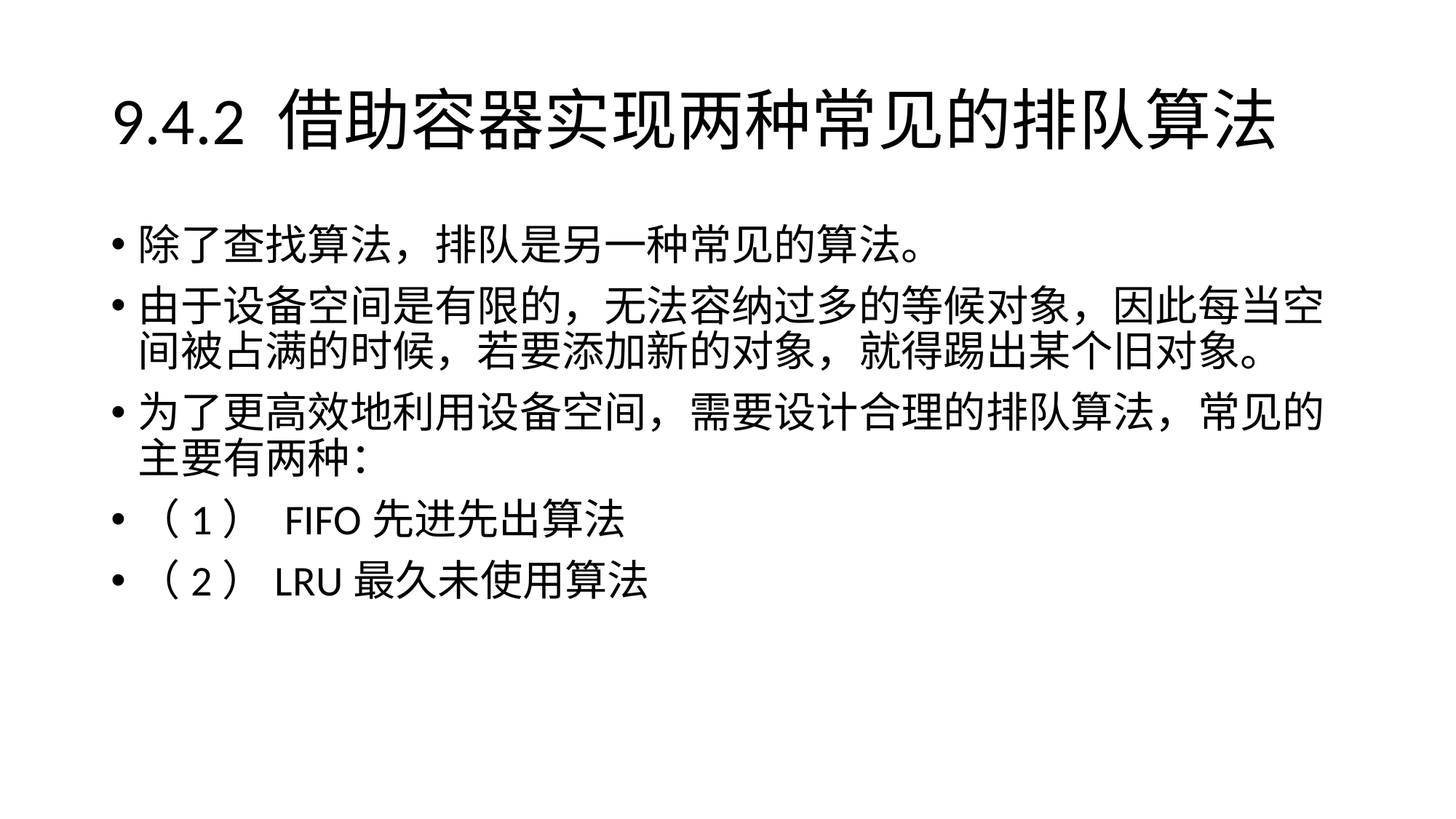

# 9.4.2 借助容器实现两种常见的排队算法
除了查找算法，排队是另一种常见的算法。
由于设备空间是有限的，无法容纳过多的等候对象，因此每当空间被占满的时候，若要添加新的对象，就得踢出某个旧对象。
为了更高效地利用设备空间，需要设计合理的排队算法，常见的主要有两种：
（1） FIFO先进先出算法
（2）LRU最久未使用算法